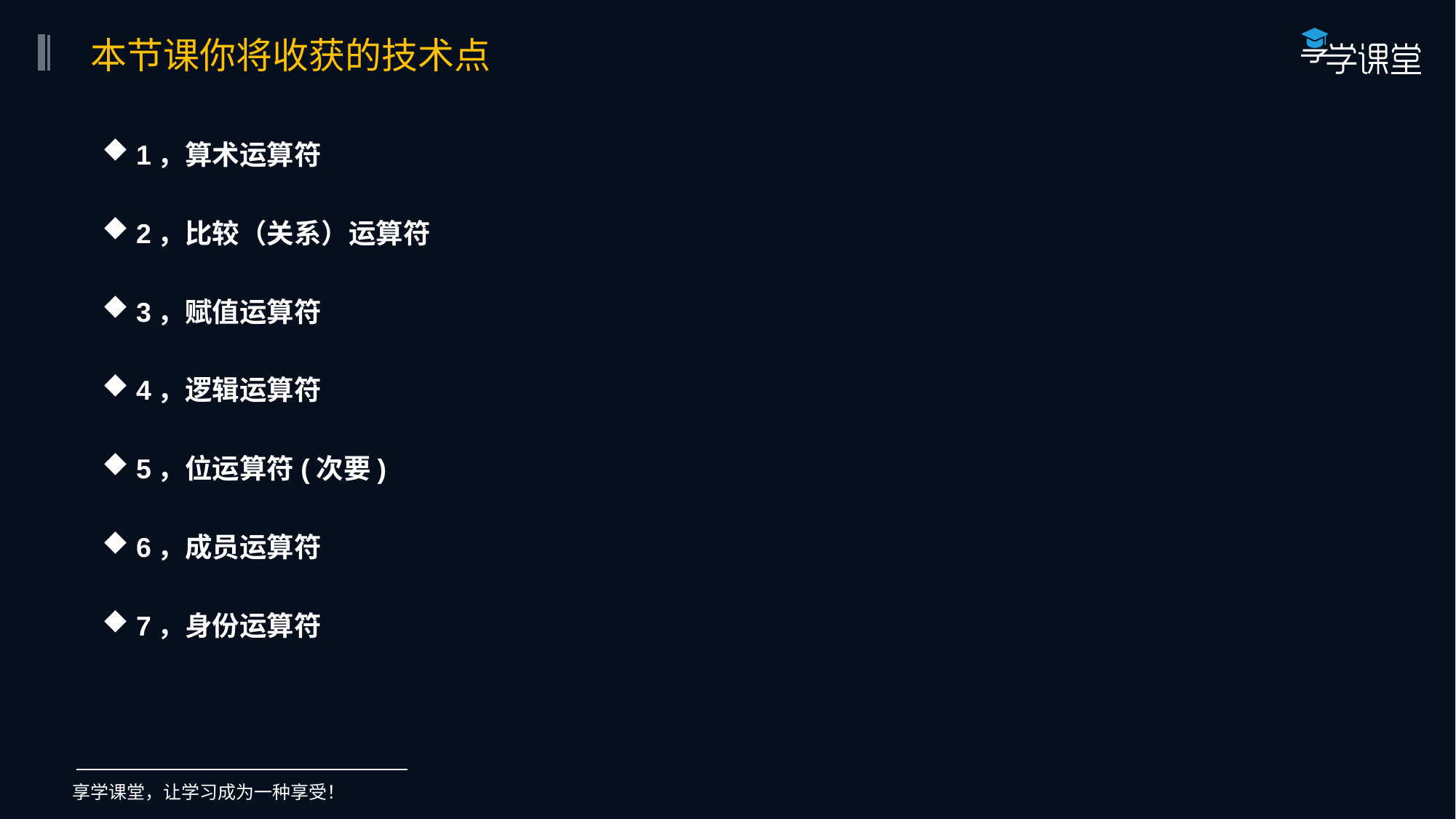

本节课你将收获的技术点
1，算术运算符
2，比较（关系）运算符
3，赋值运算符
4，逻辑运算符
5，位运算符(次要)
6，成员运算符
7，身份运算符